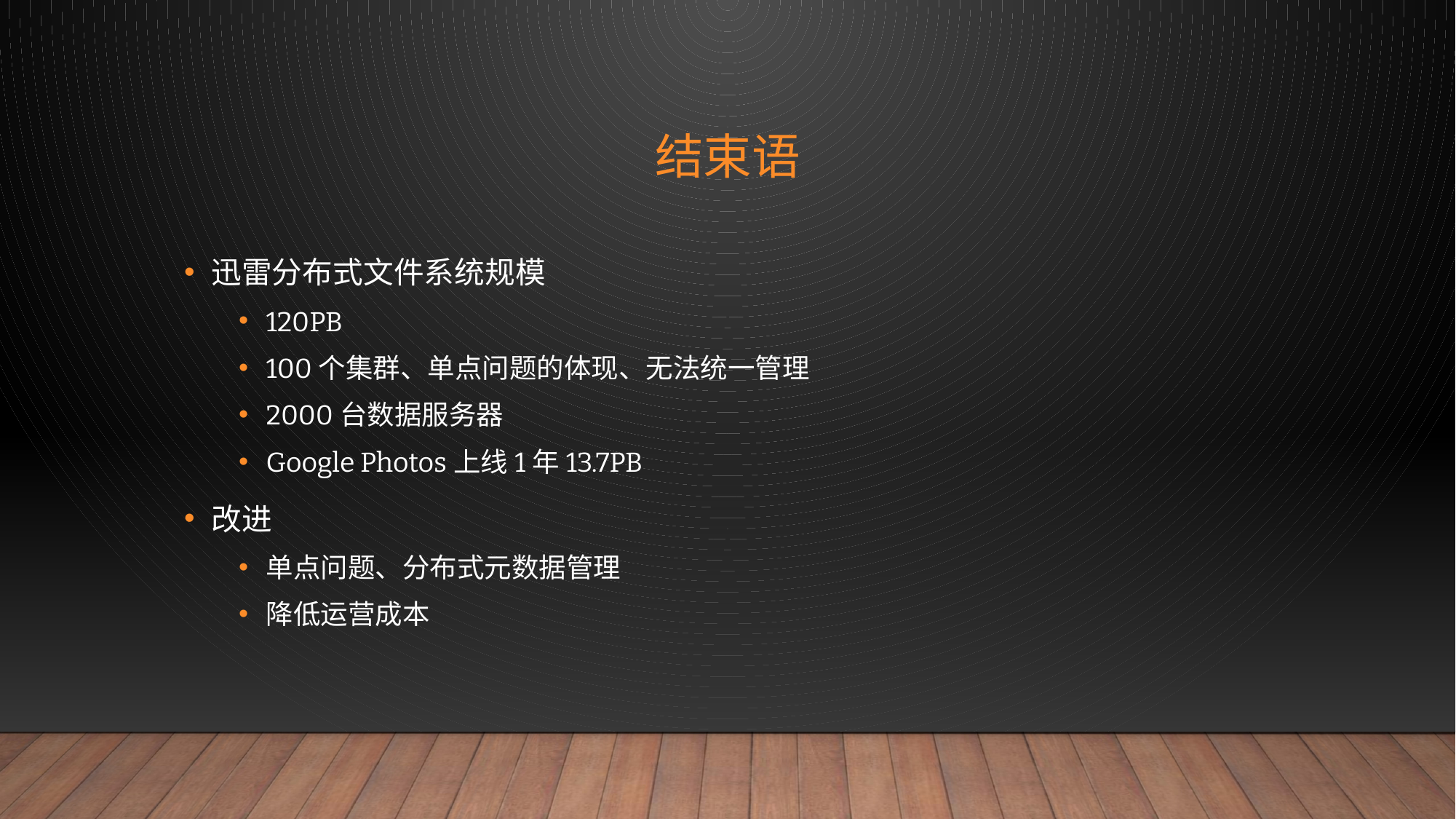

# 结束语
迅雷分布式文件系统规模
120PB
100个集群、单点问题的体现、无法统一管理
2000台数据服务器
Google Photos上线1年13.7PB
改进
单点问题、分布式元数据管理
降低运营成本